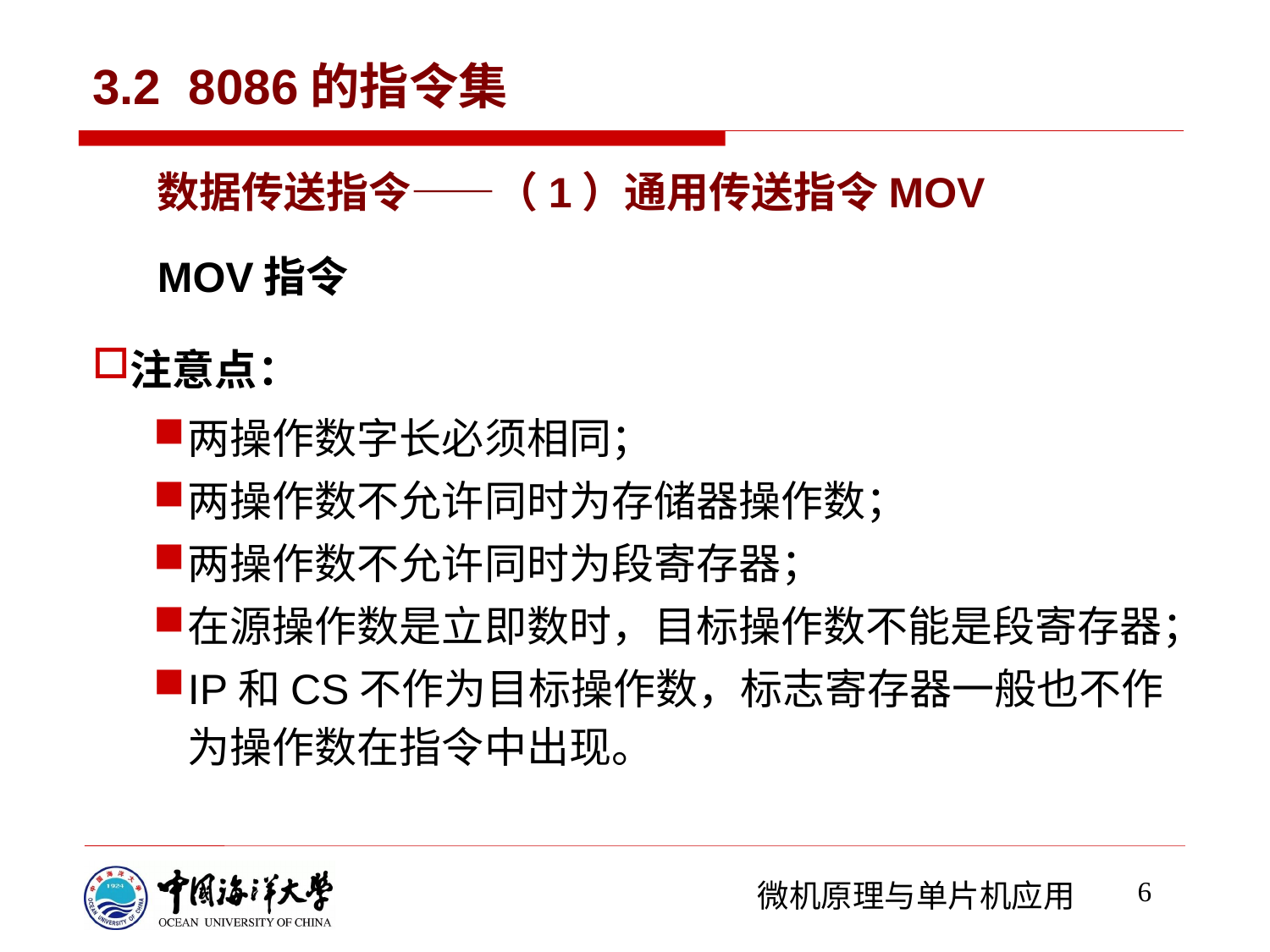

# 3.2  8086的指令集
数据传送指令——（1）通用传送指令MOV
MOV指令
注意点：
两操作数字长必须相同；
两操作数不允许同时为存储器操作数；
两操作数不允许同时为段寄存器；
在源操作数是立即数时，目标操作数不能是段寄存器；
IP和CS不作为目标操作数，标志寄存器一般也不作为操作数在指令中出现。

6